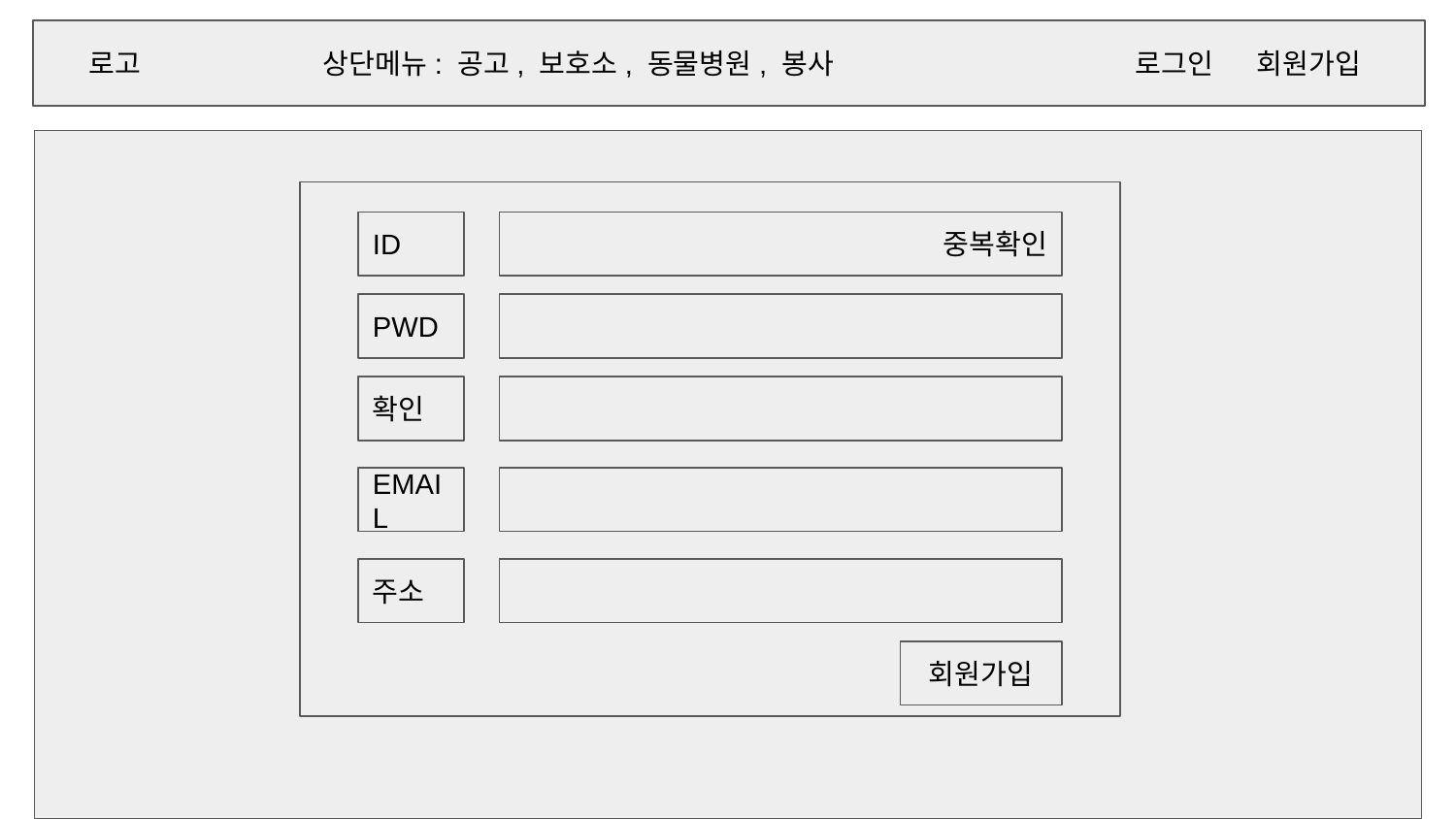

로고
상단메뉴: 공고, 보호소, 동물병원, 봉사
로그인
회원가입

ID
중복확인
PWD

확인

EMAIL

주소

회원가입